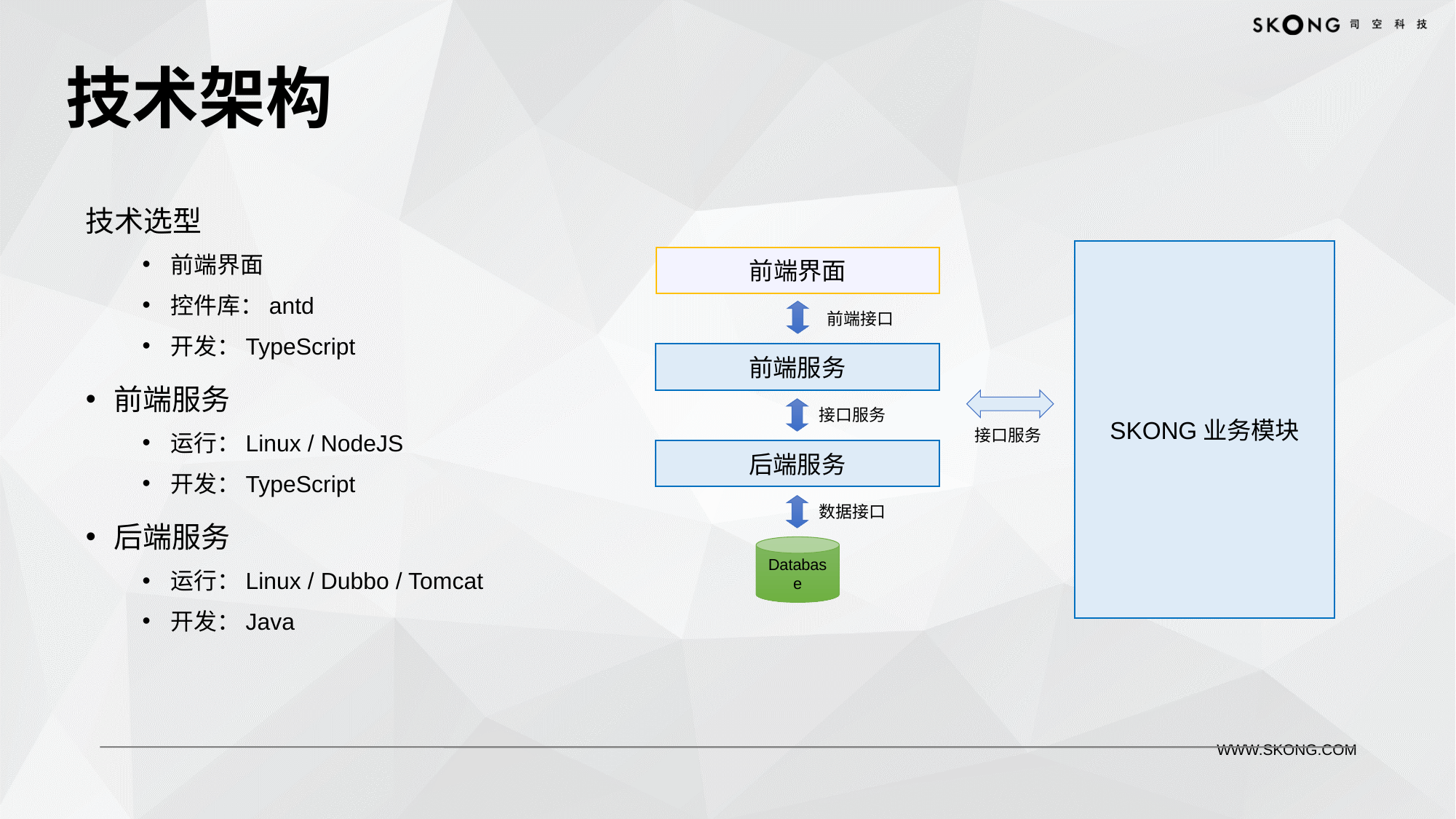

# 技术架构
技术选型
前端界面
控件库：antd
开发：TypeScript
前端服务
运行：Linux / NodeJS
开发：TypeScript
后端服务
运行：Linux / Dubbo / Tomcat
开发：Java
SKONG业务模块
前端界面

前端接口
前端服务

接口服务
接口服务
后端服务

数据接口
Database